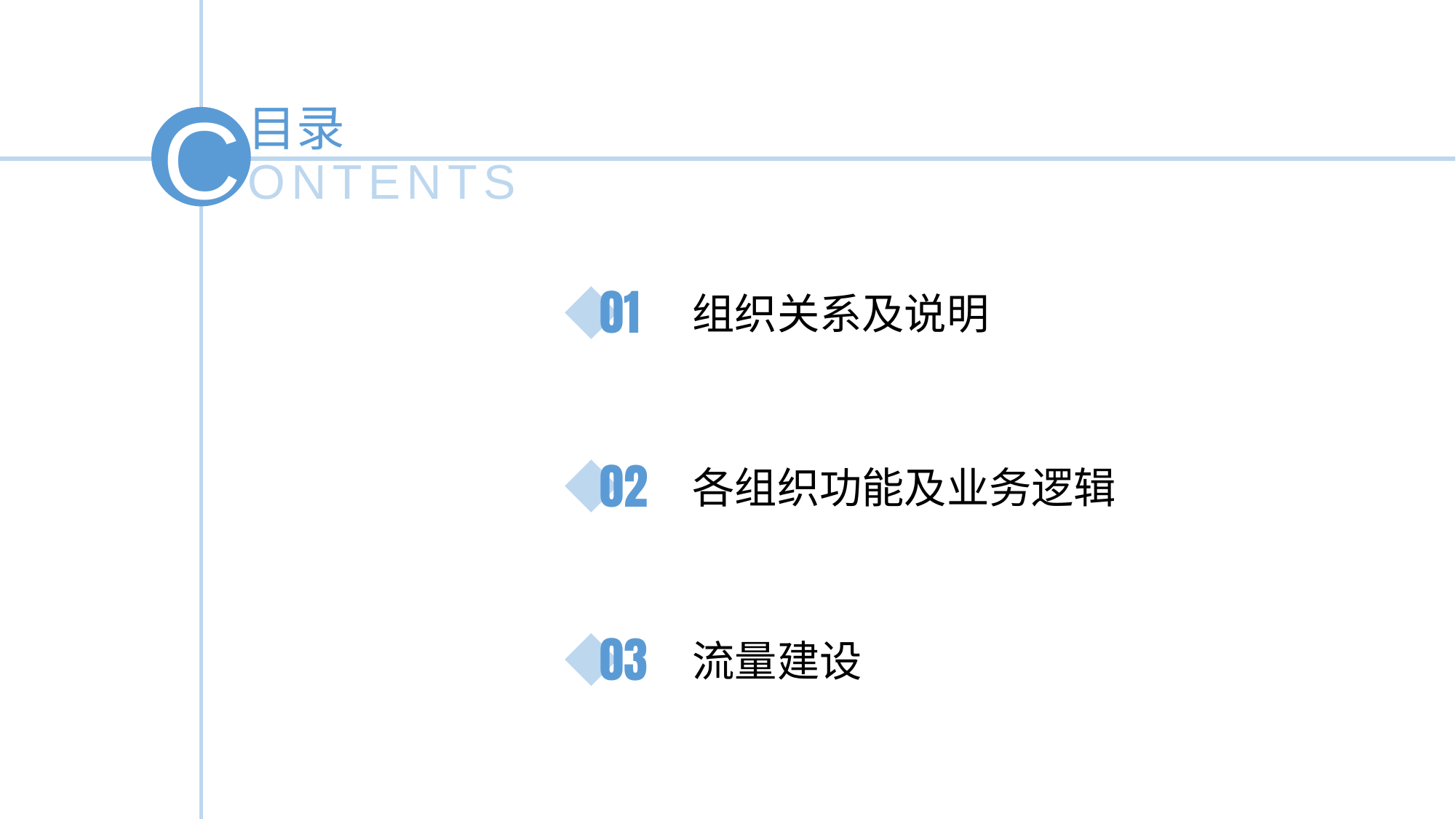

CONTENTS
目录

组织关系及说明
01

各组织功能及业务逻辑
02

流量建设
03